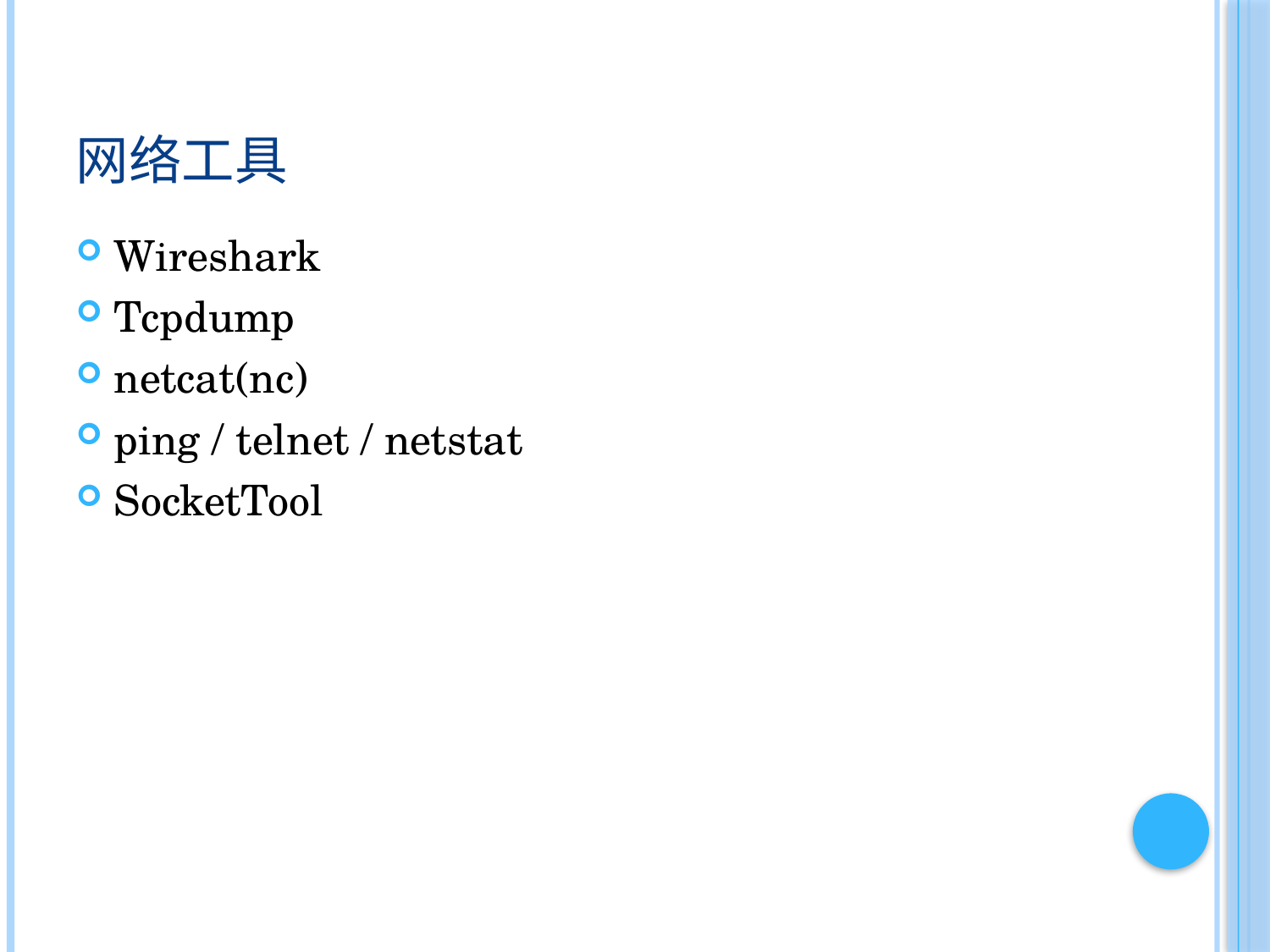

# 网络工具
Wireshark
Tcpdump
netcat(nc)
ping / telnet / netstat
SocketTool